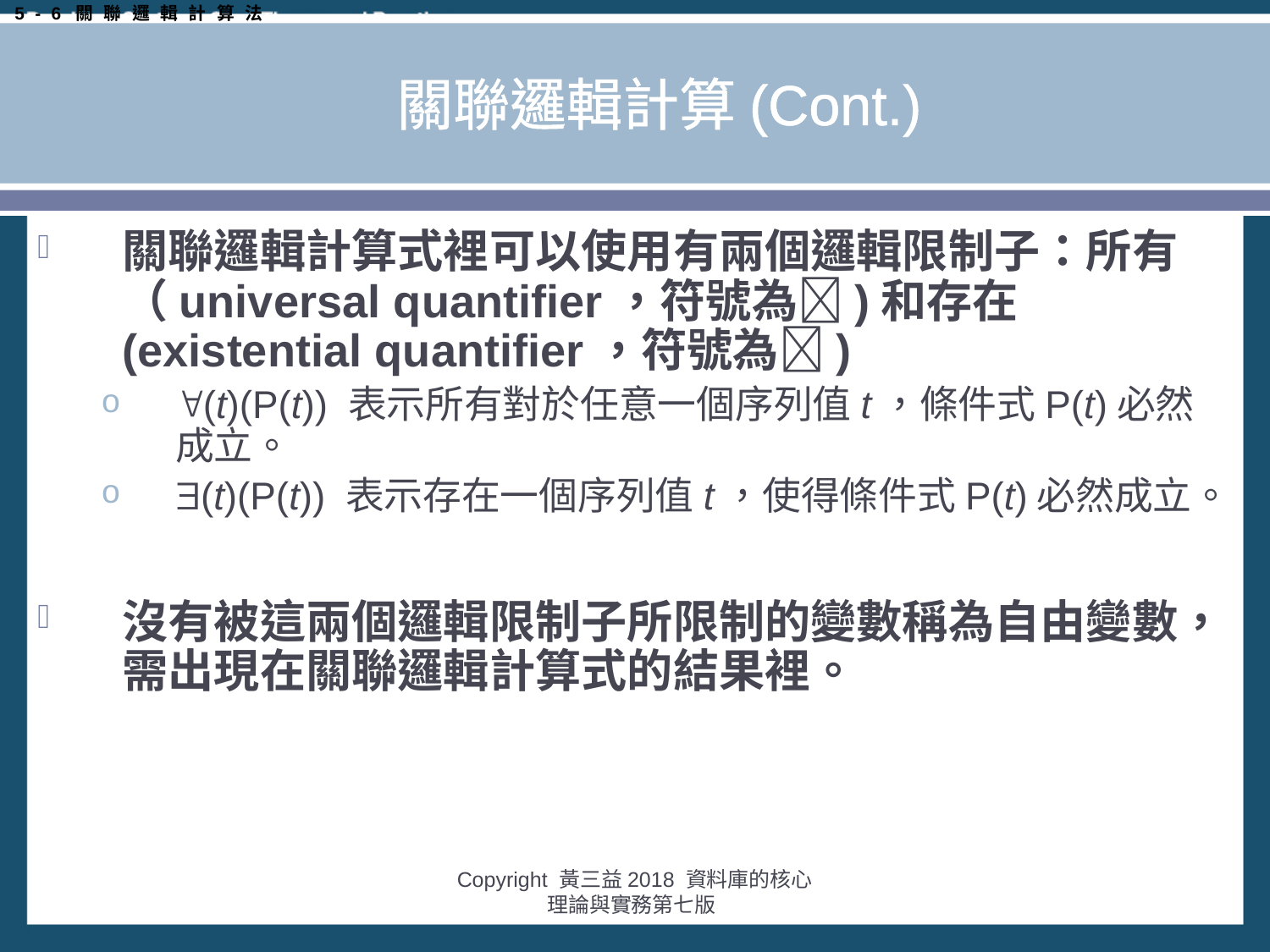

5-6關聯邏輯計算法
# 關聯邏輯計算(Cont.)
關聯邏輯計算式裡可以使用有兩個邏輯限制子：所有（universal quantifier，符號為∀)和存在 (existential quantifier，符號為∃)
∀(t)(P(t)) 表示所有對於任意一個序列值t，條件式P(t)必然成立。
∃(t)(P(t)) 表示存在一個序列值t，使得條件式P(t)必然成立。

沒有被這兩個邏輯限制子所限制的變數稱為自由變數，需出現在關聯邏輯計算式的結果裡。

Copyright 黃三益2018 資料庫的核心理論與實務第七版